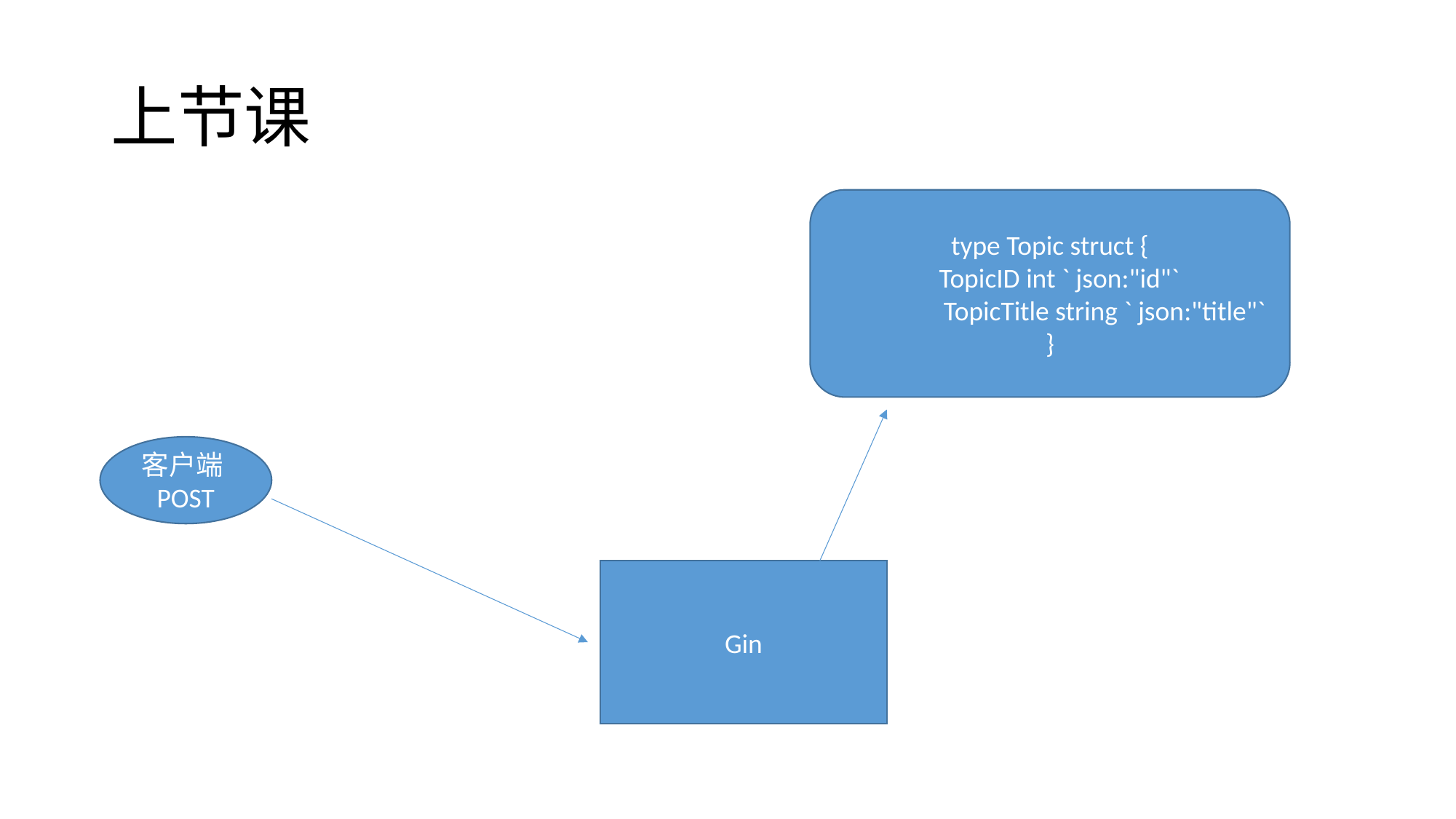

# 上节课
type Topic struct {
   TopicID int ` json:"id"`
	TopicTitle string ` json:"title"`
}
客户端POST
Gin